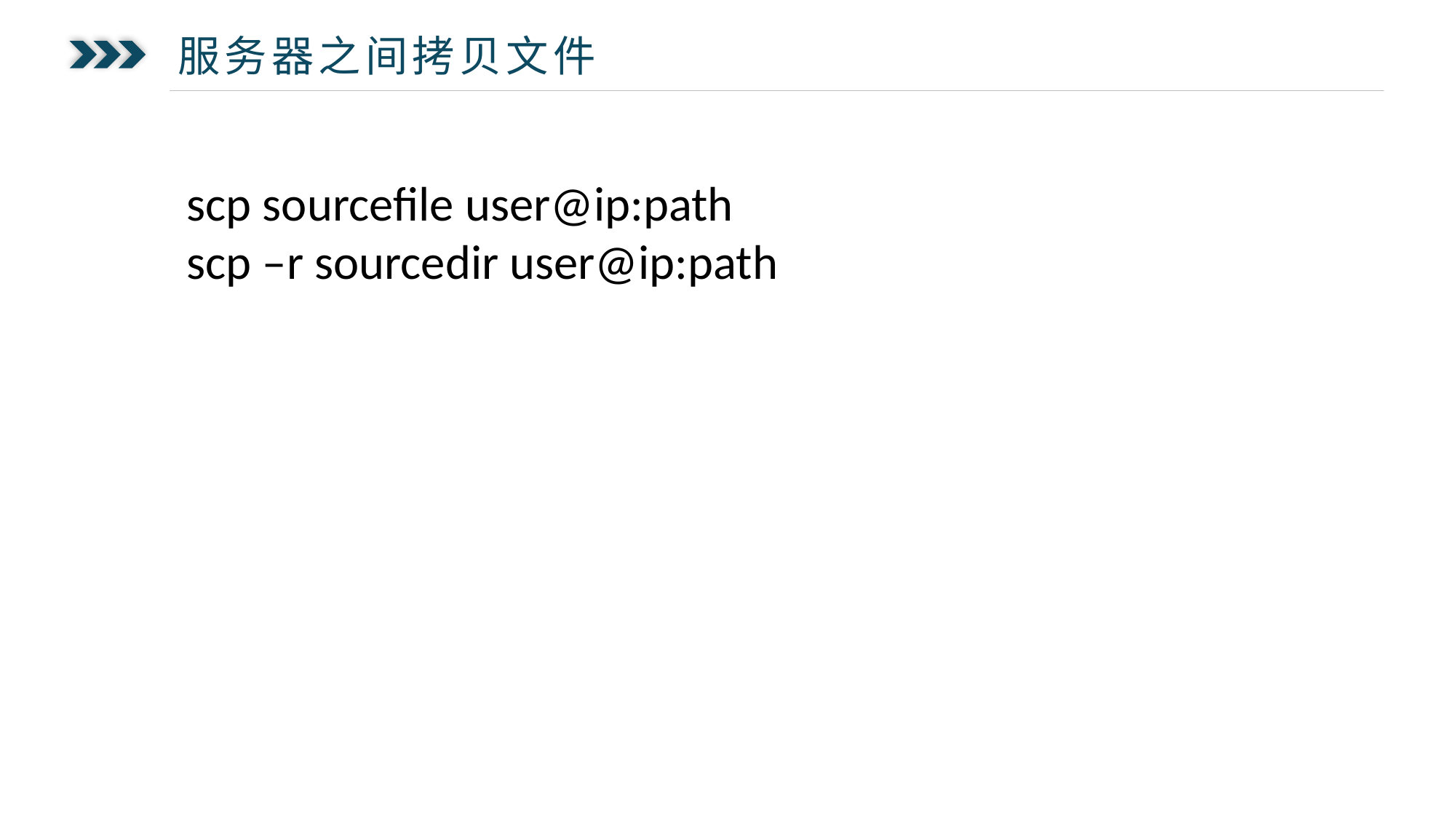

服务器之间拷贝文件

scp sourcefile user@ip:path
scp –r sourcedir user@ip:path